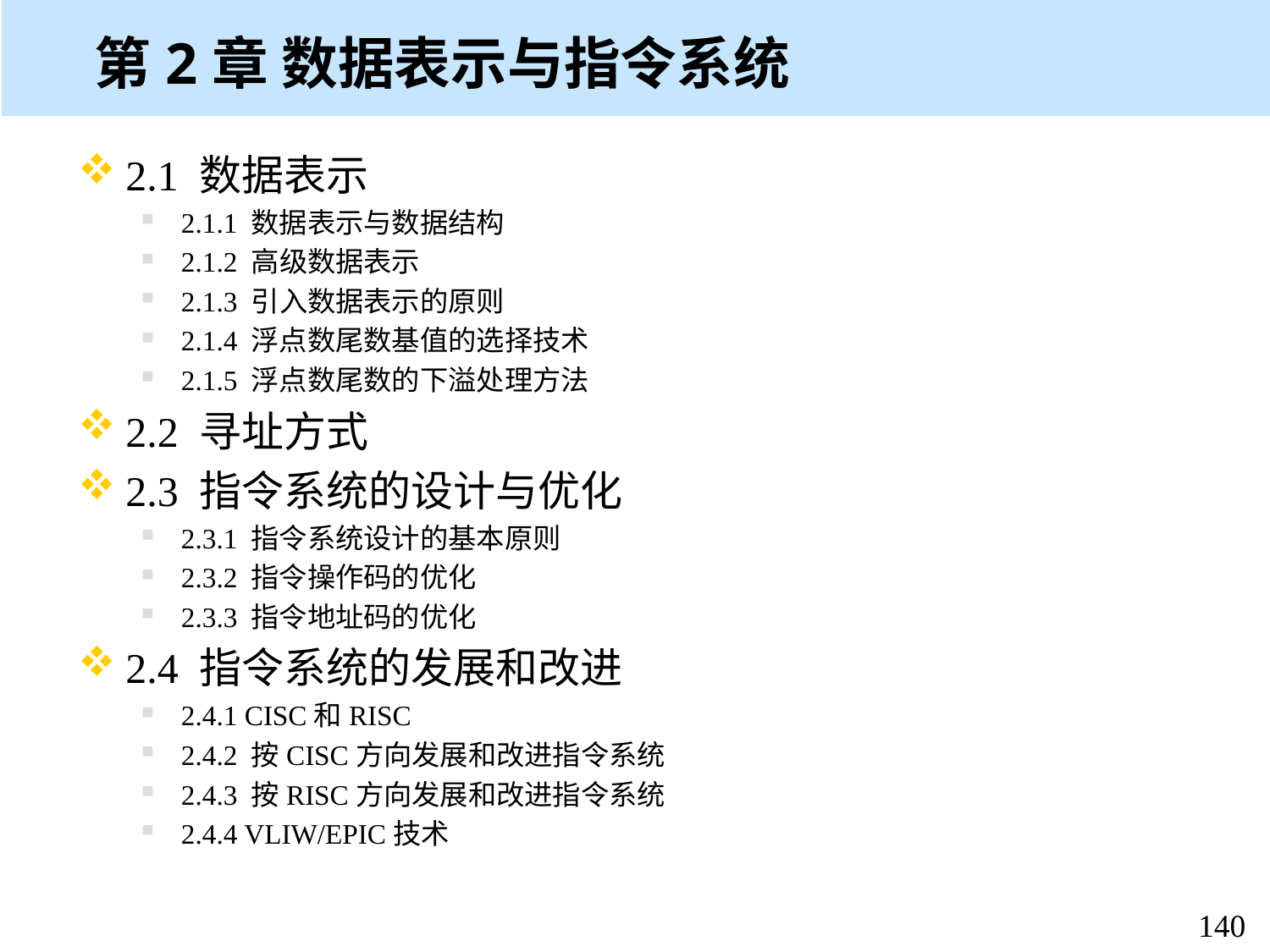

# 第2章 数据表示与指令系统
2.1 数据表示
2.1.1 数据表示与数据结构
2.1.2 高级数据表示
2.1.3 引入数据表示的原则
2.1.4 浮点数尾数基值的选择技术
2.1.5 浮点数尾数的下溢处理方法
2.2 寻址方式
2.3 指令系统的设计与优化
2.3.1 指令系统设计的基本原则
2.3.2 指令操作码的优化
2.3.3 指令地址码的优化
2.4 指令系统的发展和改进
2.4.1 CISC和RISC
2.4.2 按CISC方向发展和改进指令系统
2.4.3 按RISC方向发展和改进指令系统
2.4.4 VLIW/EPIC技术